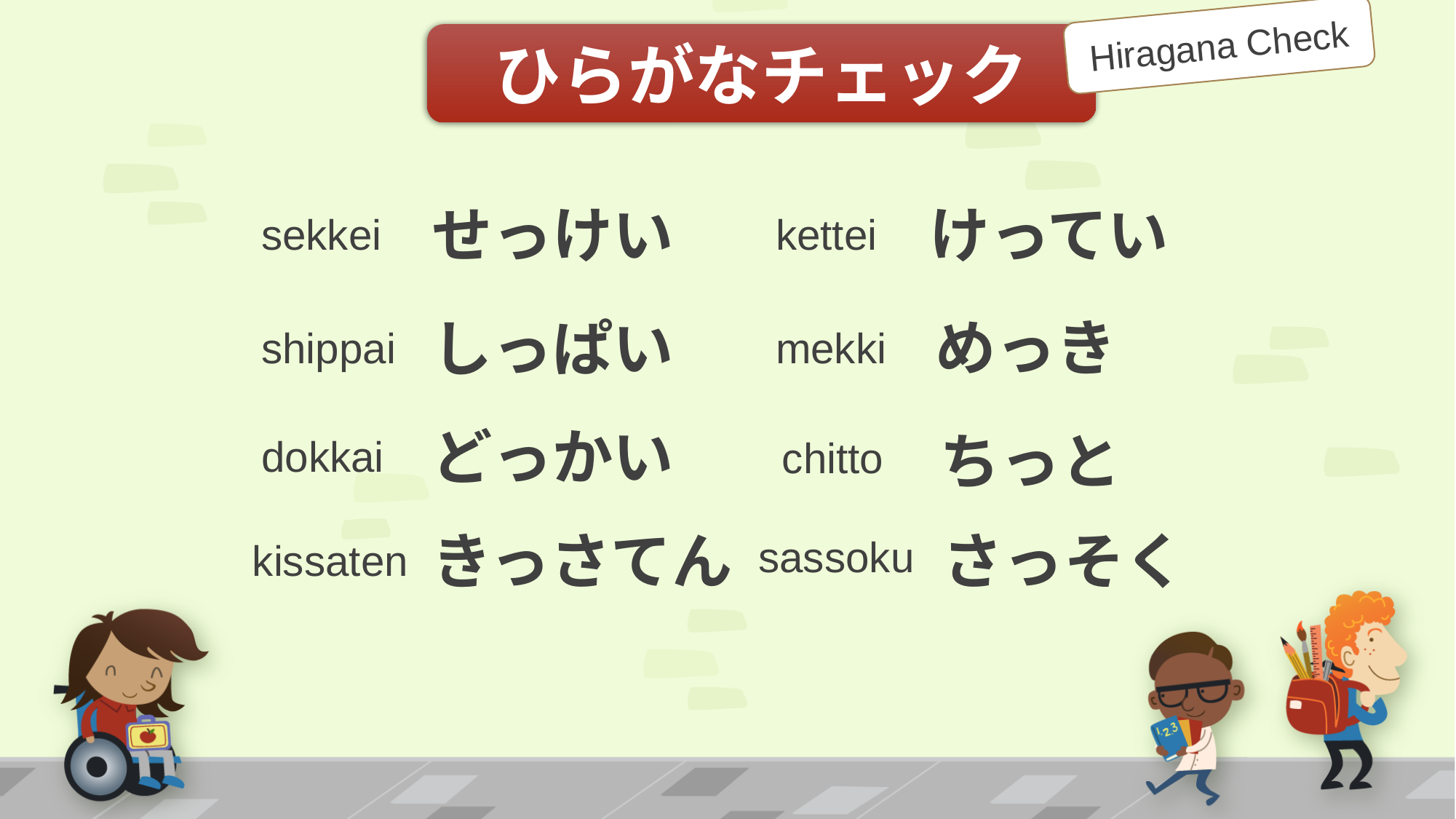

Hiragana Check
ひらがなチェック
せっけい
けってい
sekkei
kettei
めっき
しっぱい
shippai
mekki
どっかい
ちっと
dokkai
chitto
きっさてん
さっそく
sassoku
kissaten